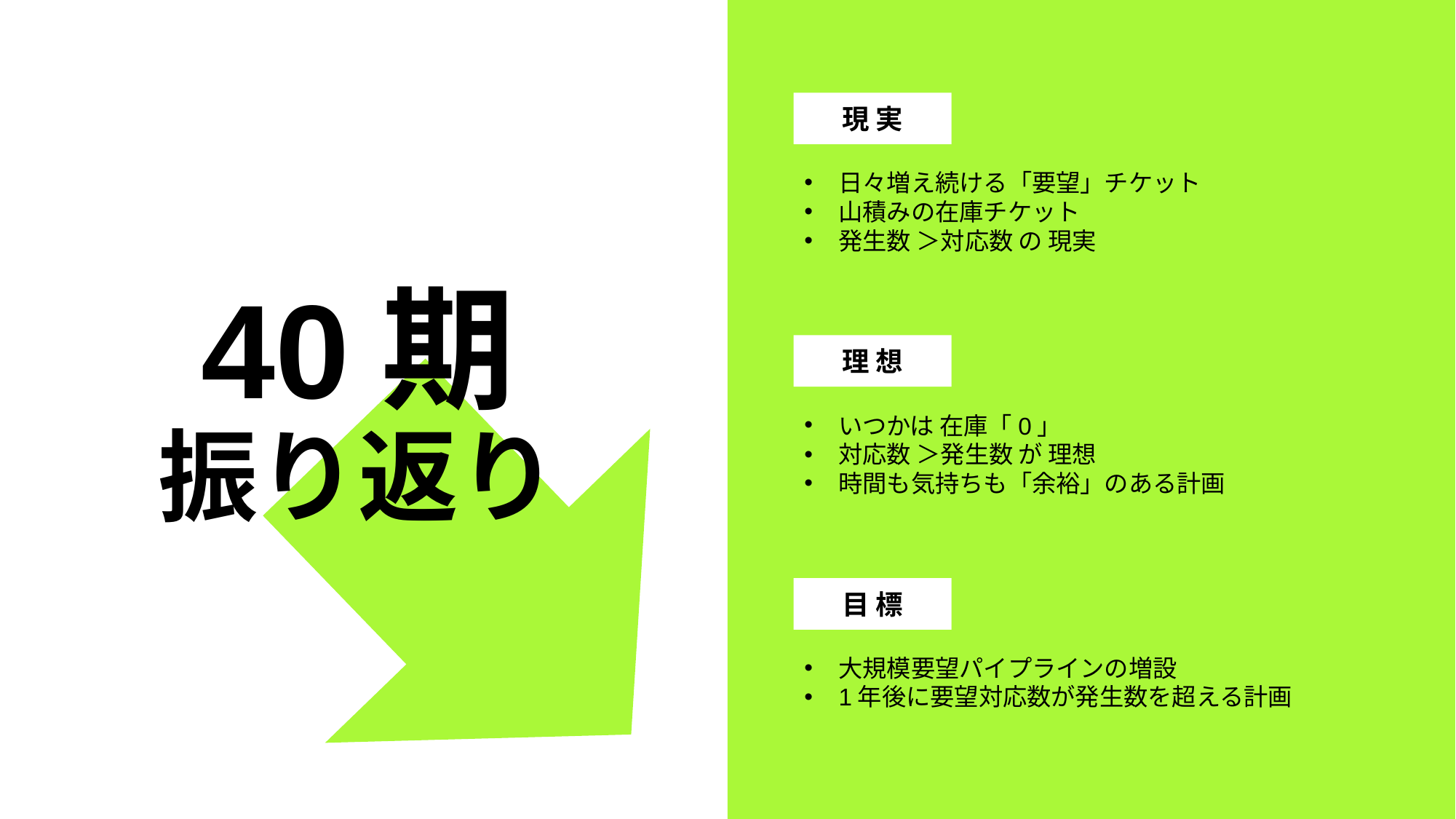

# 40期 振り返り
現 実
日々増え続ける「要望」チケット
山積みの在庫チケット
発生数 ＞対応数 の 現実
理 想

いつかは 在庫「0」
対応数 ＞発生数 が 理想
時間も気持ちも「余裕」のある計画
目 標
大規模要望パイプラインの増設
1年後に要望対応数が発生数を超える計画